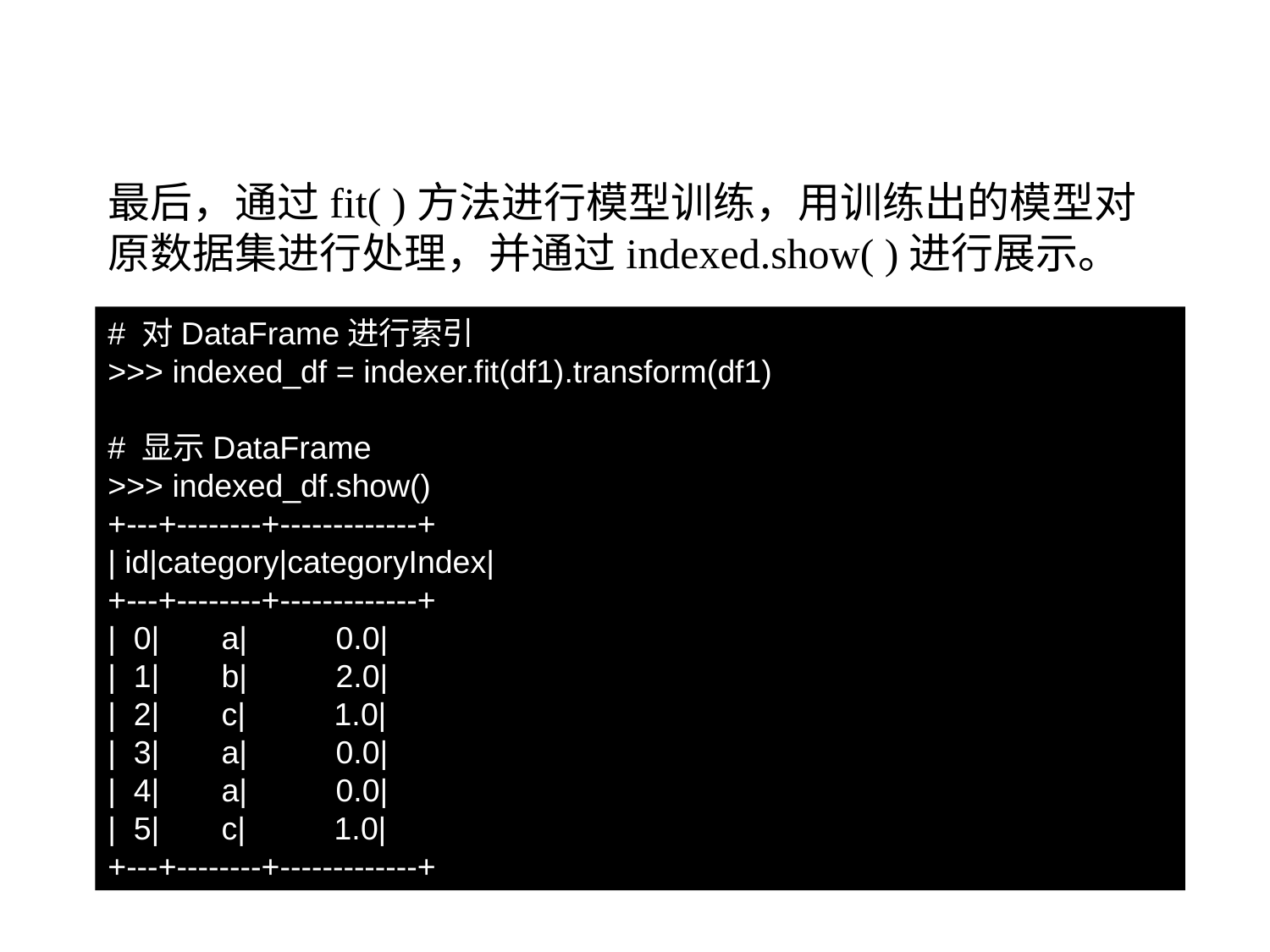

9.6.2 特征转换
最后，通过fit( )方法进行模型训练，用训练出的模型对原数据集进行处理，并通过indexed.show( )进行展示。
# 对DataFrame进行索引
>>> indexed_df = indexer.fit(df1).transform(df1)

# 显示DataFrame
>>> indexed_df.show()
+---+--------+-------------+
| id|category|categoryIndex|
+---+--------+-------------+
|  0|       a|          0.0|
|  1|       b|          2.0|
|  2|       c|          1.0|
|  3|       a|          0.0|
|  4|       a|          0.0|
|  5|       c|          1.0|
+---+--------+-------------+